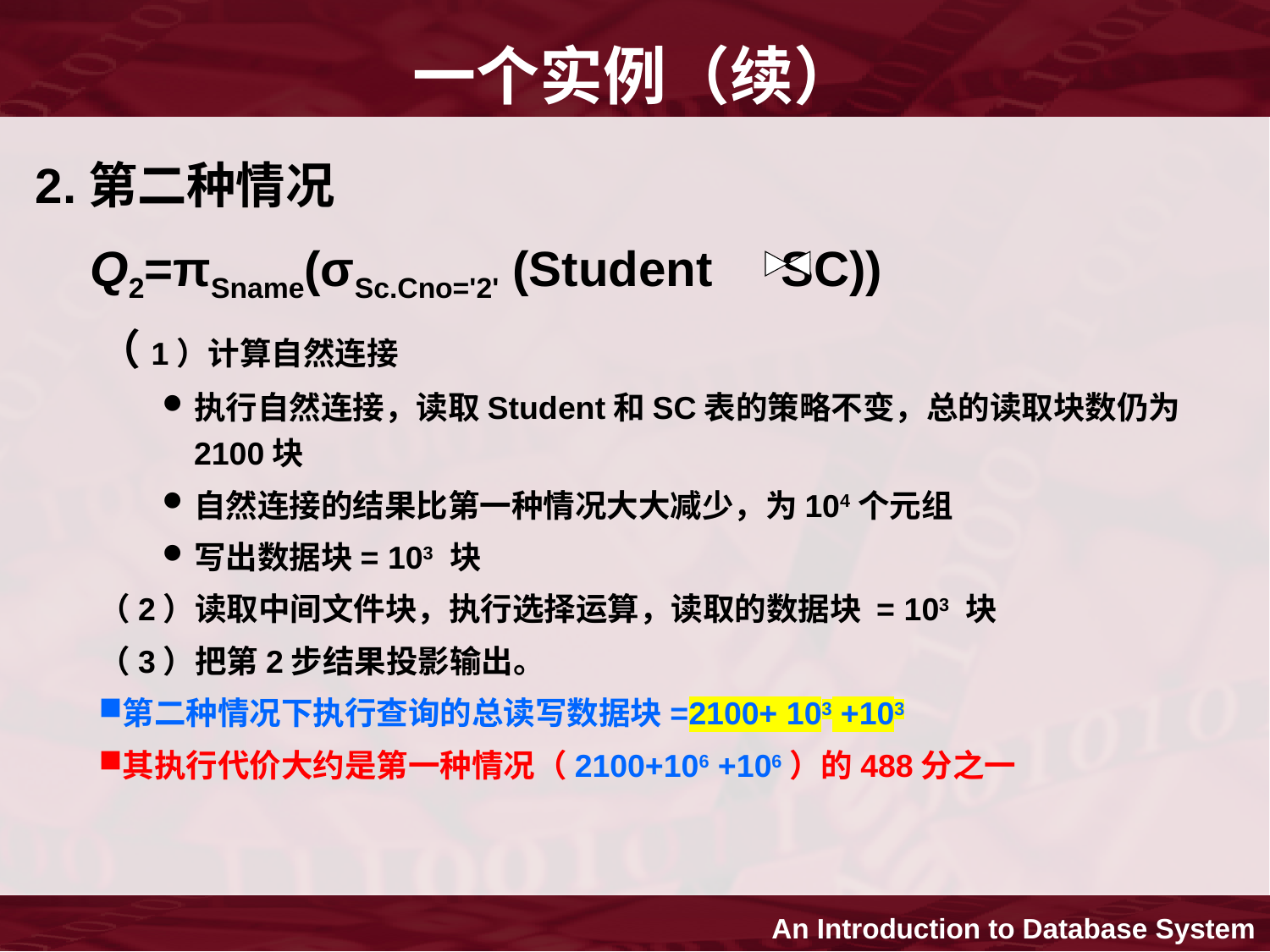

# 一个实例（续）
2.第二种情况
    Q2=πSname(σSc.Cno='2' (Student     SC))
（1）计算自然连接
执行自然连接，读取Student和SC表的策略不变，总的读取块数仍为2100块
自然连接的结果比第一种情况大大减少，为104个元组
写出数据块= 103 块
（2）读取中间文件块，执行选择运算，读取的数据块 = 103 块
（3）把第2步结果投影输出。
第二种情况下执行查询的总读写数据块=2100+ 103 +103
其执行代价大约是第一种情况（2100+106 +106）的488分之一